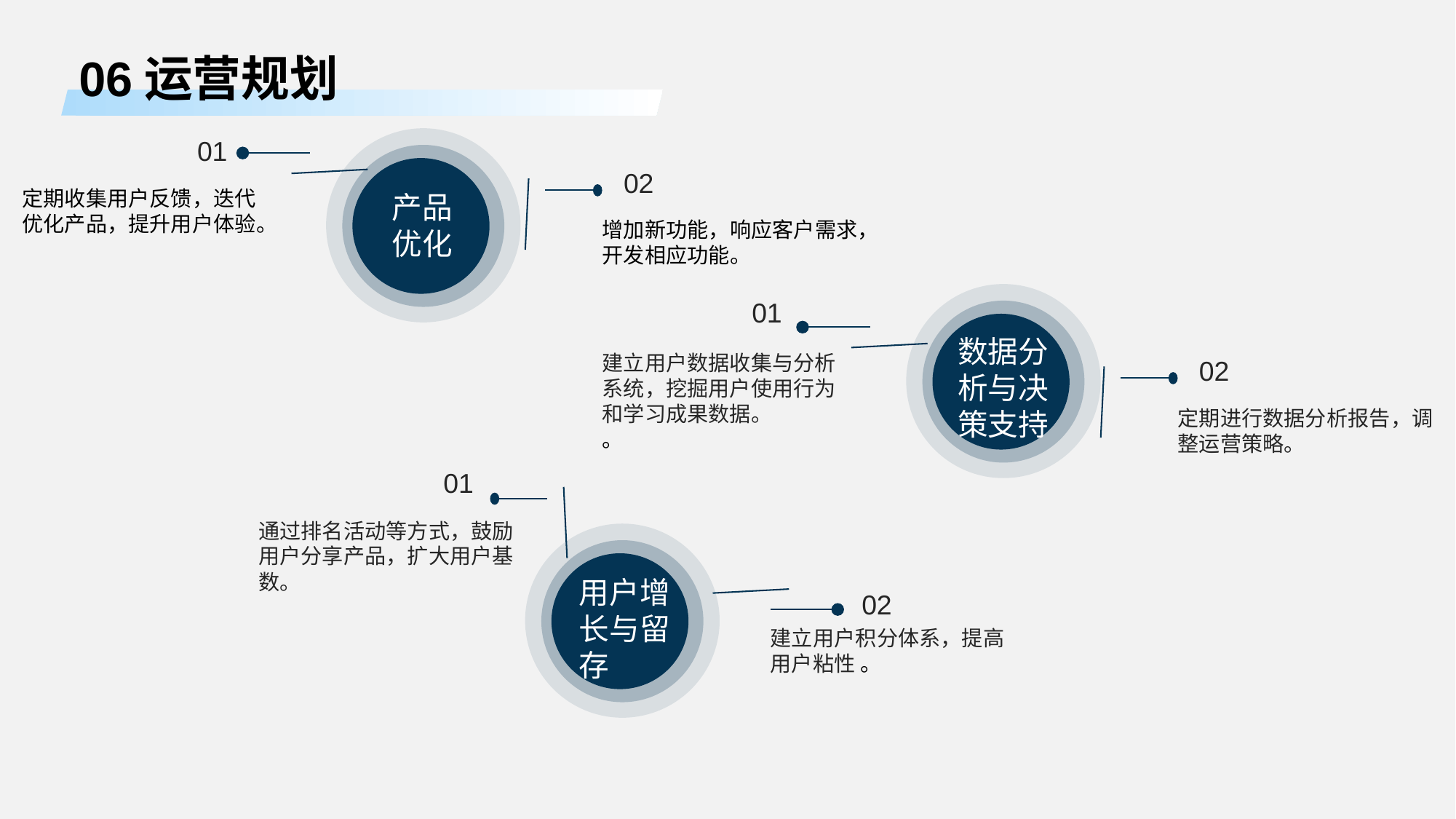

06运营规划

01

02

产品
优化
定期收集用户反馈，迭代优化产品，提升用户体验。
增加新功能，响应客户需求，开发相应功能。
01

数据分析与决策支持
02
建立用户数据收集与分析系统，挖掘用户使用行为和学习成果数据。
。

定期进行数据分析报告，调整运营策略。
01

通过排名活动等方式，鼓励用户分享产品，扩大用户基数。

用户增长与留存
02
建立用户积分体系，提高用户粘性 。